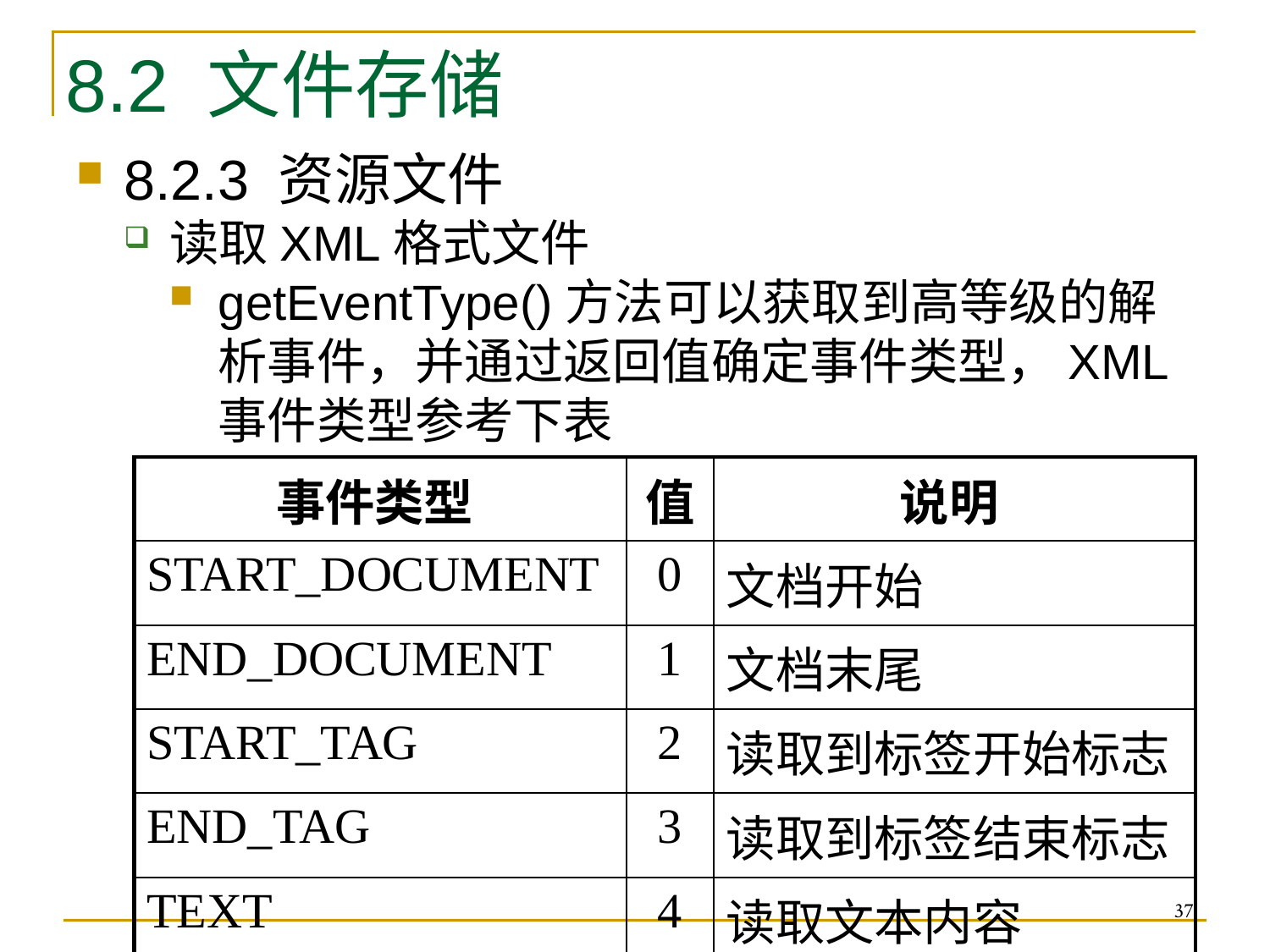

8.2 文件存储
8.2.3 资源文件
读取XML格式文件
getEventType()方法可以获取到高等级的解析事件，并通过返回值确定事件类型，XML事件类型参考下表
| 事件类型 | 值 | 说明 |
| --- | --- | --- |
| START\_DOCUMENT | 0 | 文档开始 |
| END\_DOCUMENT | 1 | 文档末尾 |
| START\_TAG | 2 | 读取到标签开始标志 |
| END\_TAG | 3 | 读取到标签结束标志 |
| TEXT | 4 | 读取文本内容 |
37